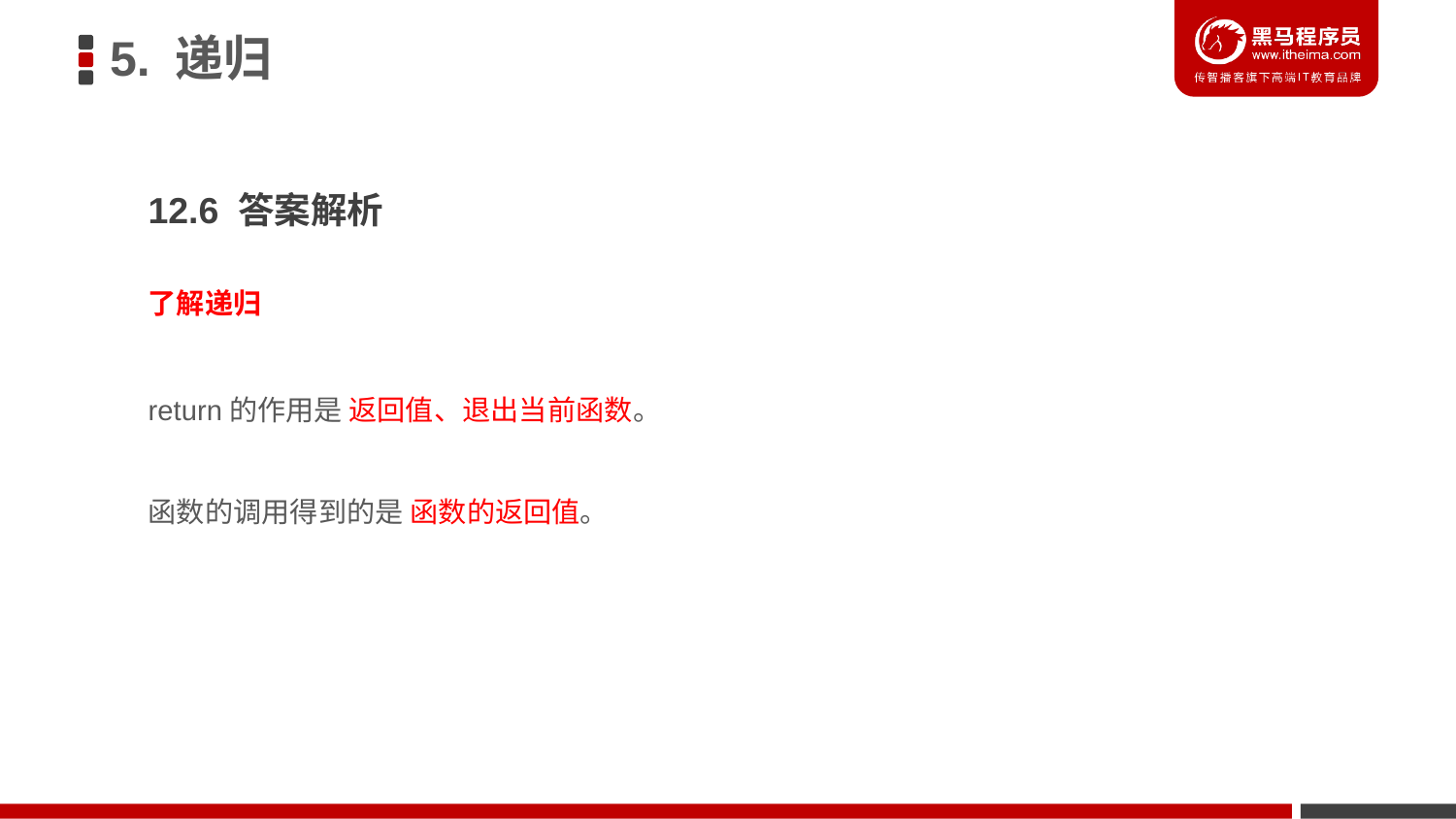

5. 递归
12.6 答案解析
了解递归
return的作用是 返回值、退出当前函数。

函数的调用得到的是 函数的返回值。